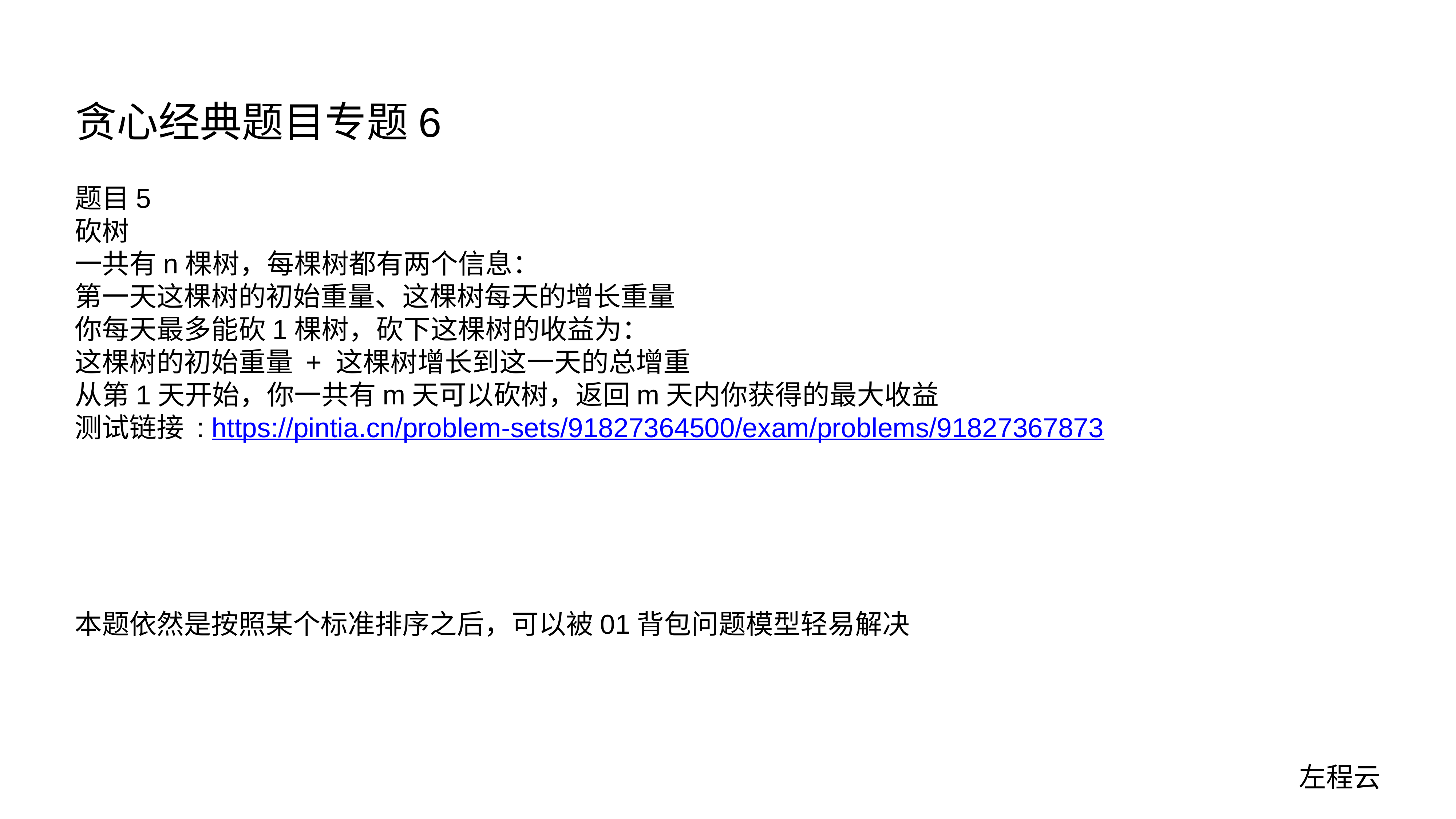

# 贪心经典题目专题6
题目5
砍树
一共有n棵树，每棵树都有两个信息：
第一天这棵树的初始重量、这棵树每天的增长重量
你每天最多能砍1棵树，砍下这棵树的收益为：
这棵树的初始重量 + 这棵树增长到这一天的总增重
从第1天开始，你一共有m天可以砍树，返回m天内你获得的最大收益
测试链接 : https://pintia.cn/problem-sets/91827364500/exam/problems/91827367873

本题依然是按照某个标准排序之后，可以被01背包问题模型轻易解决
左程云